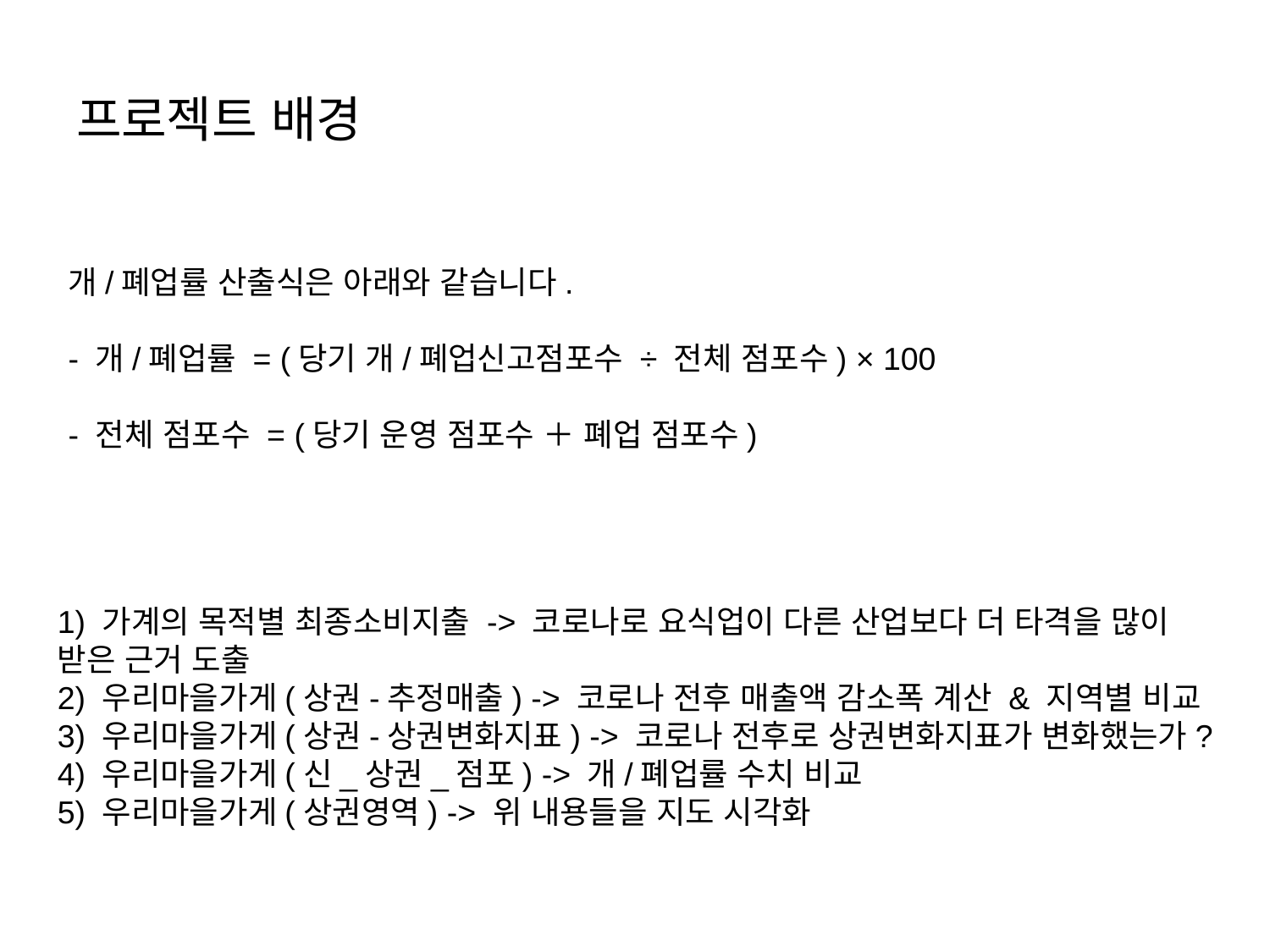

# 프로젝트 배경
개/폐업률 산출식은 아래와 같습니다.

- 개/폐업률 = (당기 개/폐업신고점포수 ÷ 전체 점포수) × 100

- 전체 점포수 = (당기 운영 점포수 ＋ 폐업 점포수)
1) 가계의 목적별 최종소비지출 -> 코로나로 요식업이 다른 산업보다 더 타격을 많이 받은 근거 도출
2) 우리마을가게(상권-추정매출) -> 코로나 전후 매출액 감소폭 계산 & 지역별 비교
3) 우리마을가게(상권-상권변화지표) -> 코로나 전후로 상권변화지표가 변화했는가?
4) 우리마을가게(신_상권_점포) -> 개/폐업률 수치 비교
5) 우리마을가게(상권영역) -> 위 내용들을 지도 시각화